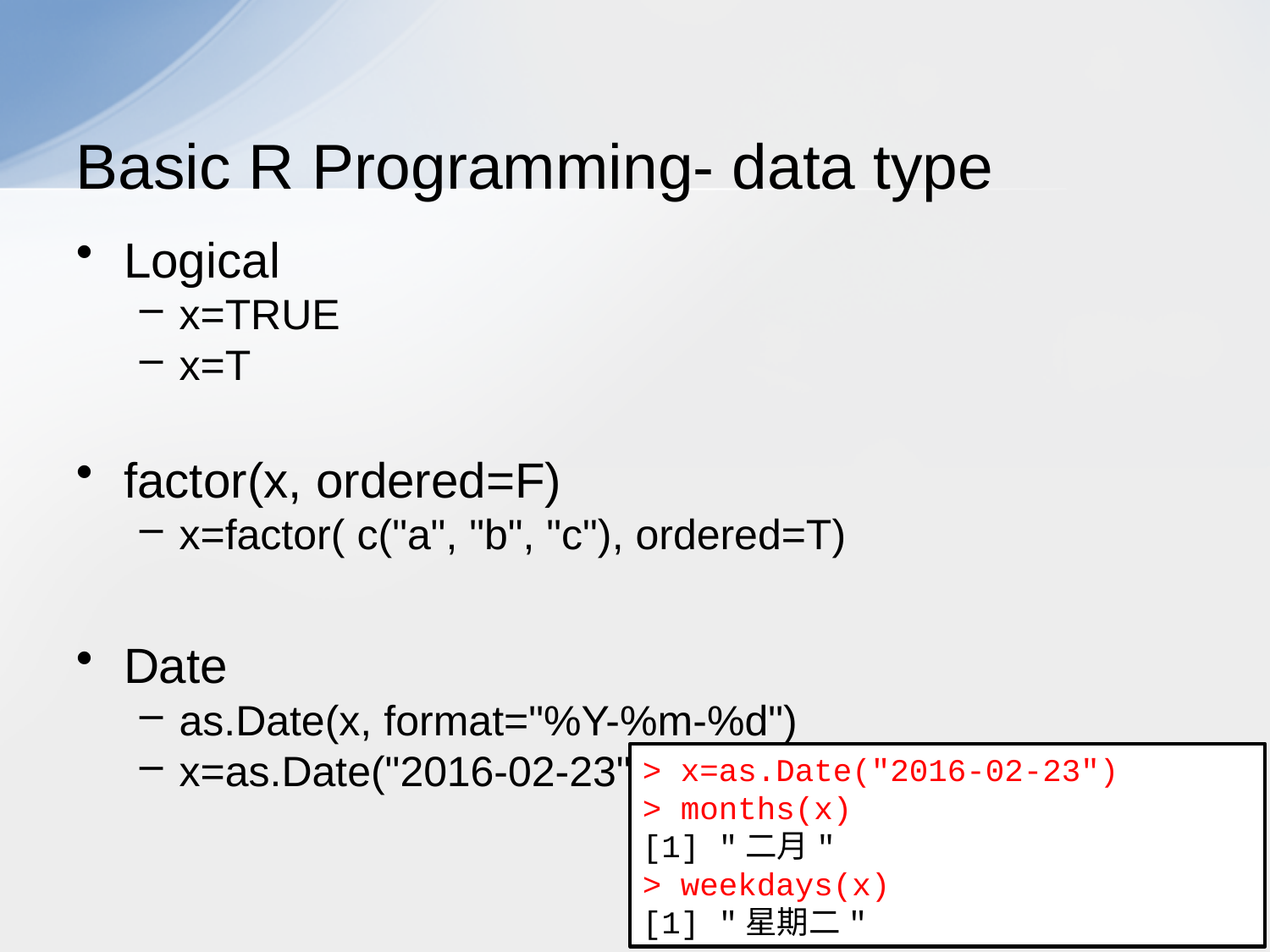

# Basic R Programming- data type
Logical
x=TRUE
x=T

factor(x, ordered=F)
x=factor( c("a", "b", "c"), ordered=T)

Date
as.Date(x, format="%Y-%m-%d")
x=as.Date("2016-02-23")

> x=as.Date("2016-02-23")
> months(x)
[1] "二月"
> weekdays(x)
[1] "星期二"
40